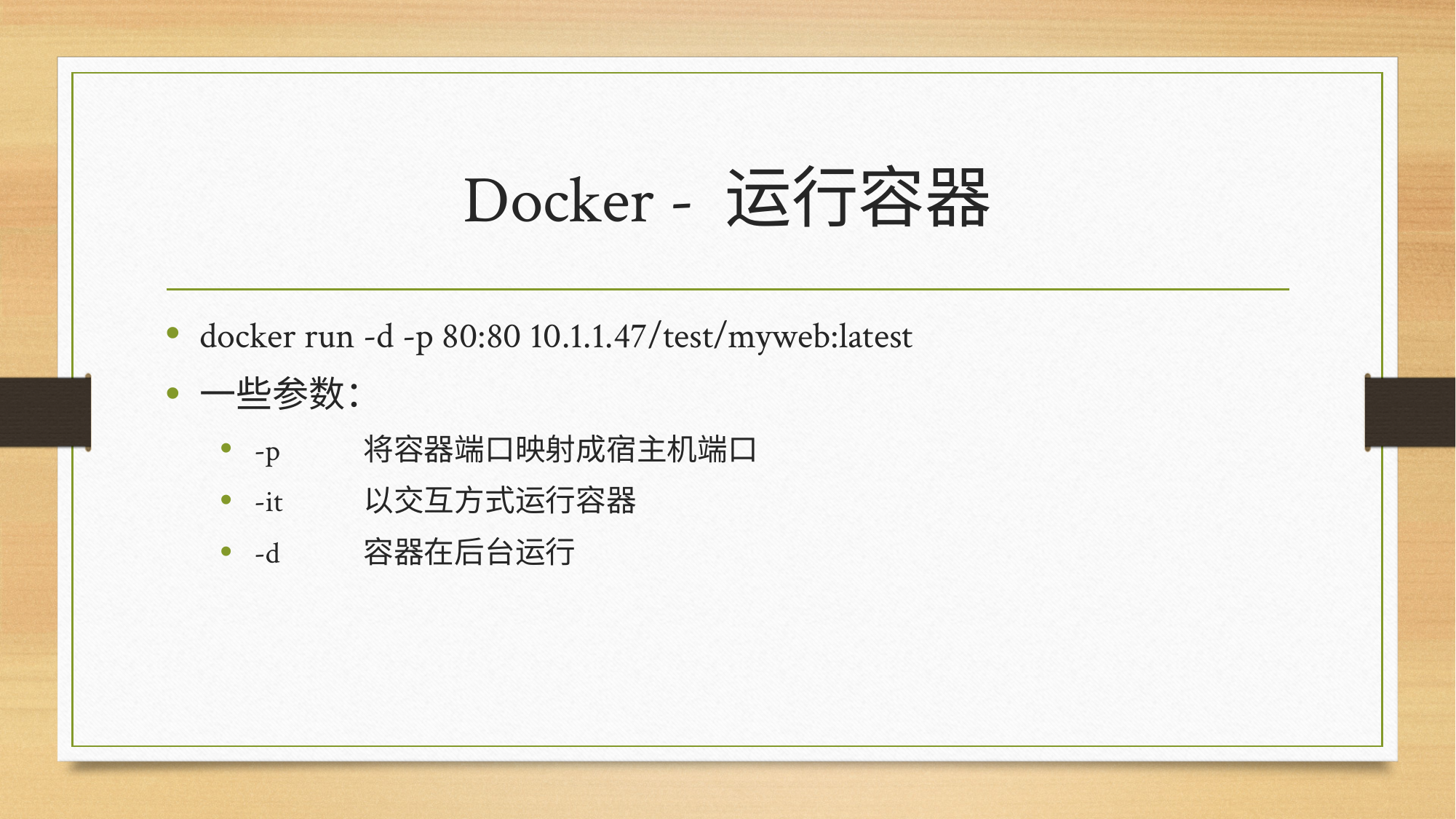

# Docker - 运行容器
docker run -d -p 80:80 10.1.1.47/test/myweb:latest
一些参数：
-p	将容器端口映射成宿主机端口
-it	以交互方式运行容器
-d	容器在后台运行